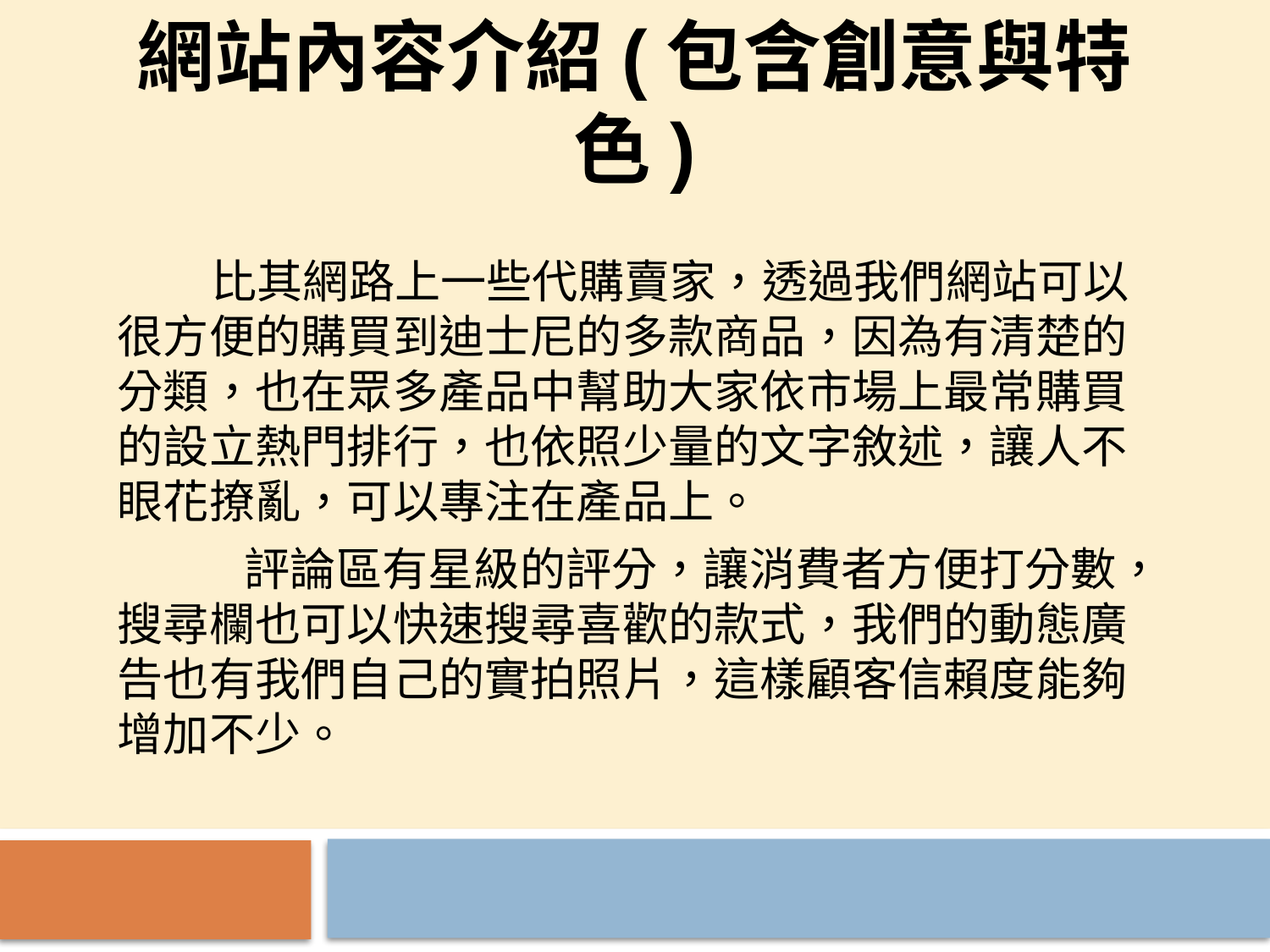

# 網站內容介紹(包含創意與特色)
        比其網路上一些代購賣家，透過我們網站可以很方便的購買到迪士尼的多款商品，因為有清楚的分類，也在眾多產品中幫助大家依市場上最常購買的設立熱門排行，也依照少量的文字敘述，讓人不眼花撩亂，可以專注在產品上。
	評論區有星級的評分，讓消費者方便打分數，搜尋欄也可以快速搜尋喜歡的款式，我們的動態廣告也有我們自己的實拍照片，這樣顧客信賴度能夠增加不少。